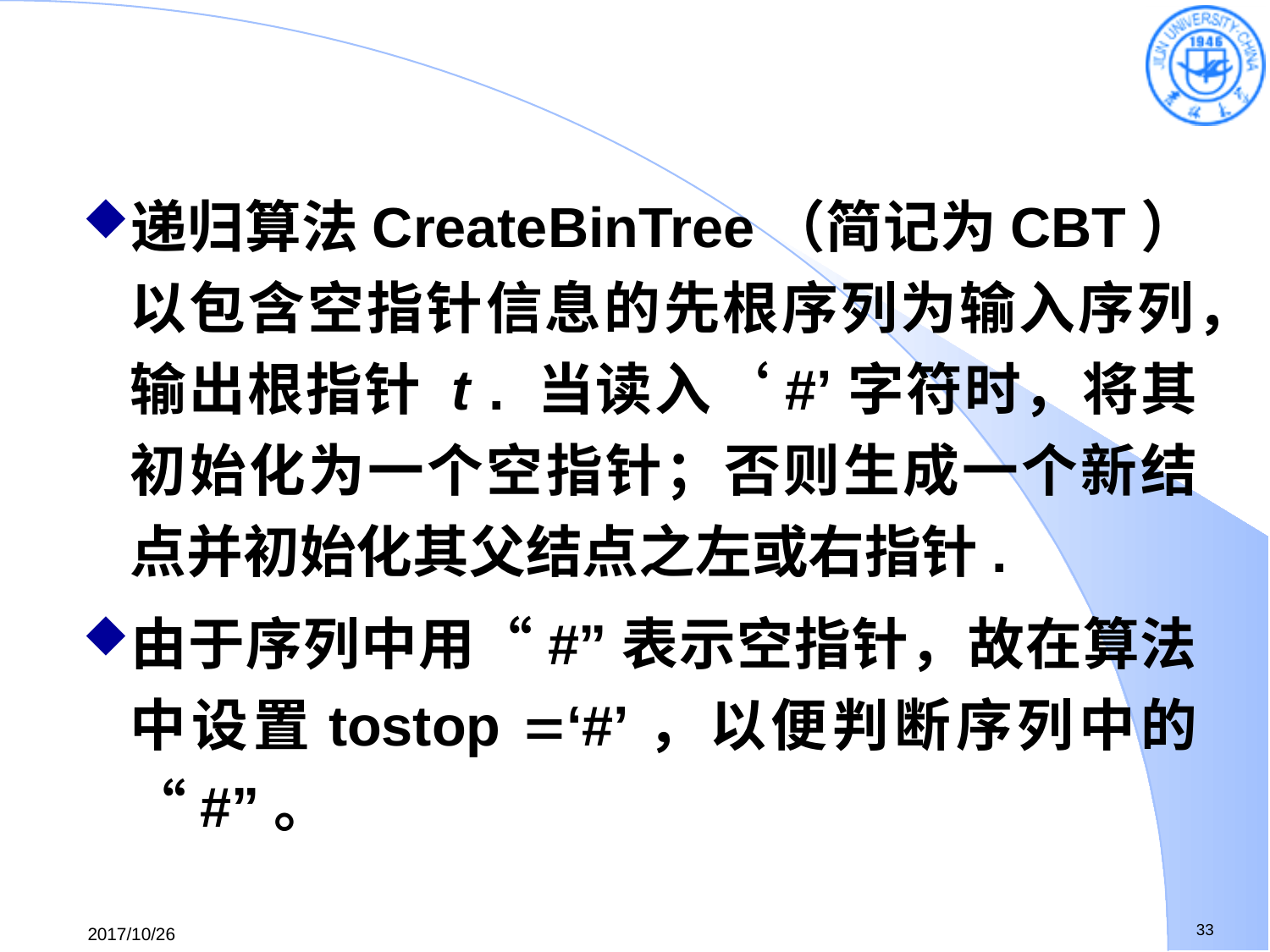

递归算法CreateBinTree（简记为CBT）以包含空指针信息的先根序列为输入序列，输出根指针 t . 当读入‘#’字符时，将其初始化为一个空指针；否则生成一个新结点并初始化其父结点之左或右指针.
由于序列中用“#”表示空指针，故在算法中设置tostop =‘#’，以便判断序列中的“#”。